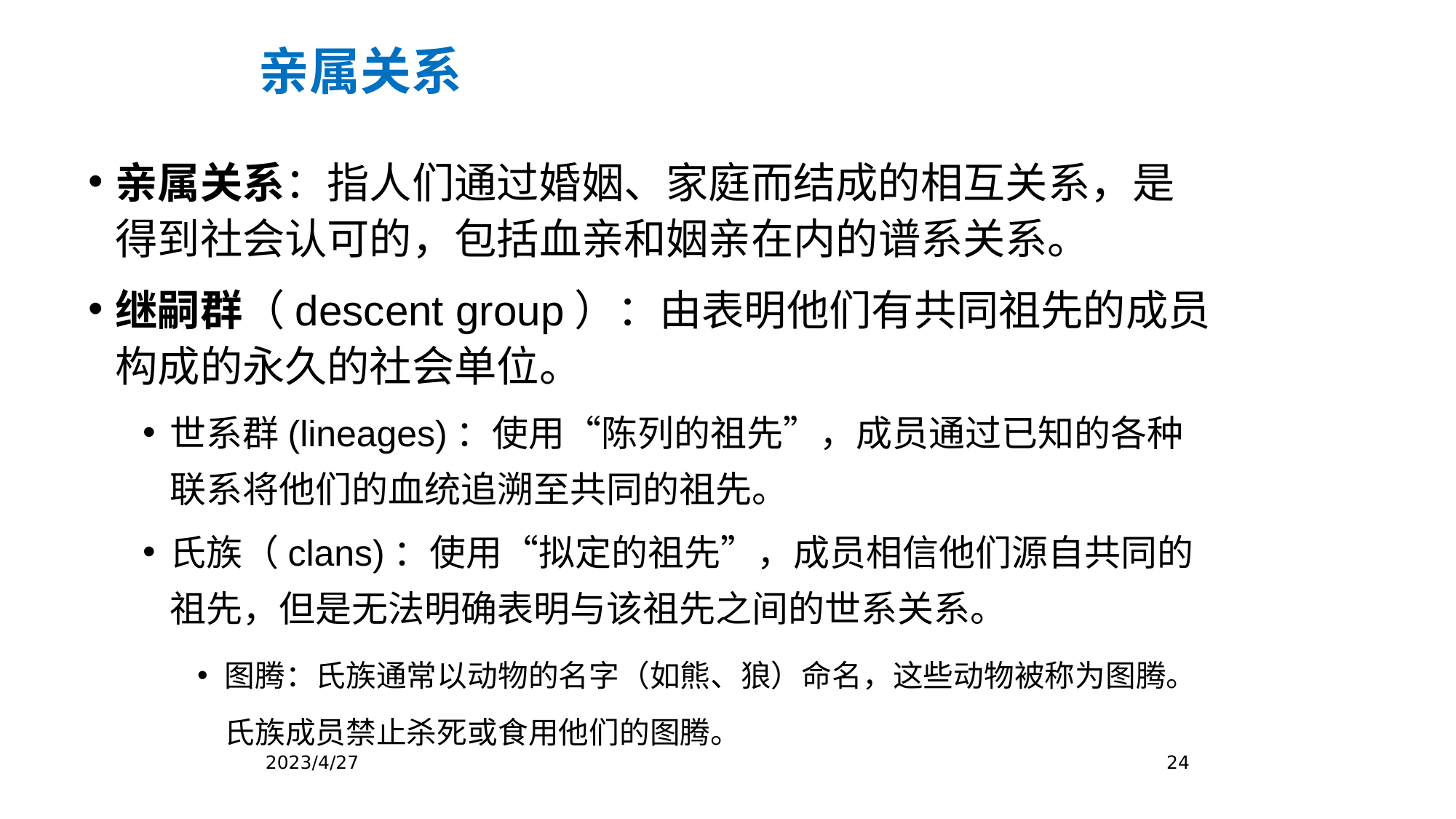

亲属关系
亲属关系：指人们通过婚姻、家庭而结成的相互关系，是得到社会认可的，包括血亲和姻亲在内的谱系关系。
继嗣群（descent group）：由表明他们有共同祖先的成员构成的永久的社会单位。
世系群(lineages)：使用“陈列的祖先”，成员通过已知的各种联系将他们的血统追溯至共同的祖先。
氏族（clans)：使用“拟定的祖先”，成员相信他们源自共同的祖先，但是无法明确表明与该祖先之间的世系关系。
图腾：氏族通常以动物的名字（如熊、狼）命名，这些动物被称为图腾。氏族成员禁止杀死或食用他们的图腾。

2023/4/27
24